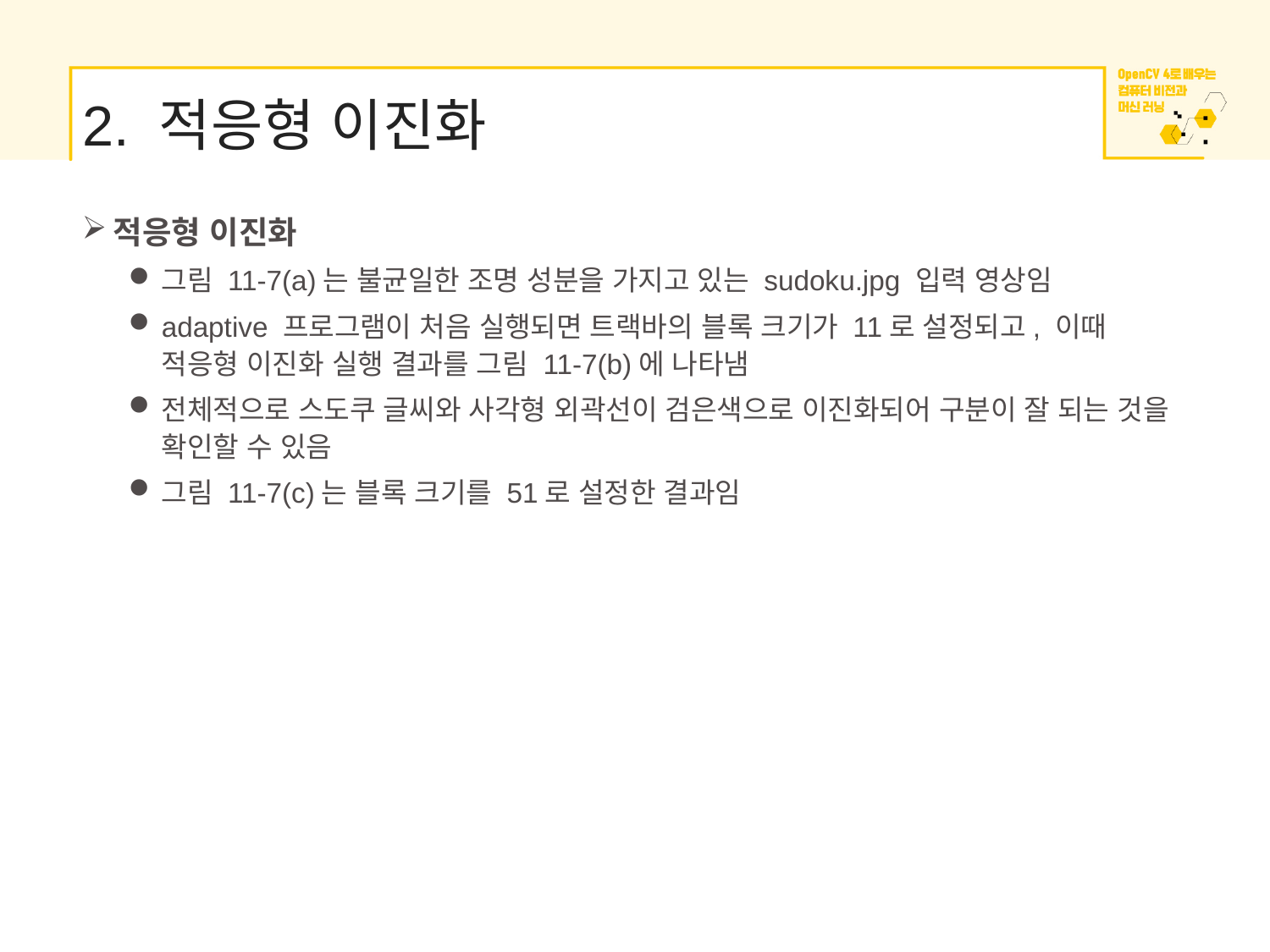

# 2. 적응형 이진화
적응형 이진화
그림 11-7(a)는 불균일한 조명 성분을 가지고 있는 sudoku.jpg 입력 영상임
adaptive 프로그램이 처음 실행되면 트랙바의 블록 크기가 11로 설정되고, 이때 적응형 이진화 실행 결과를 그림 11-7(b)에 나타냄
전체적으로 스도쿠 글씨와 사각형 외곽선이 검은색으로 이진화되어 구분이 잘 되는 것을 확인할 수 있음
그림 11-7(c)는 블록 크기를 51로 설정한 결과임